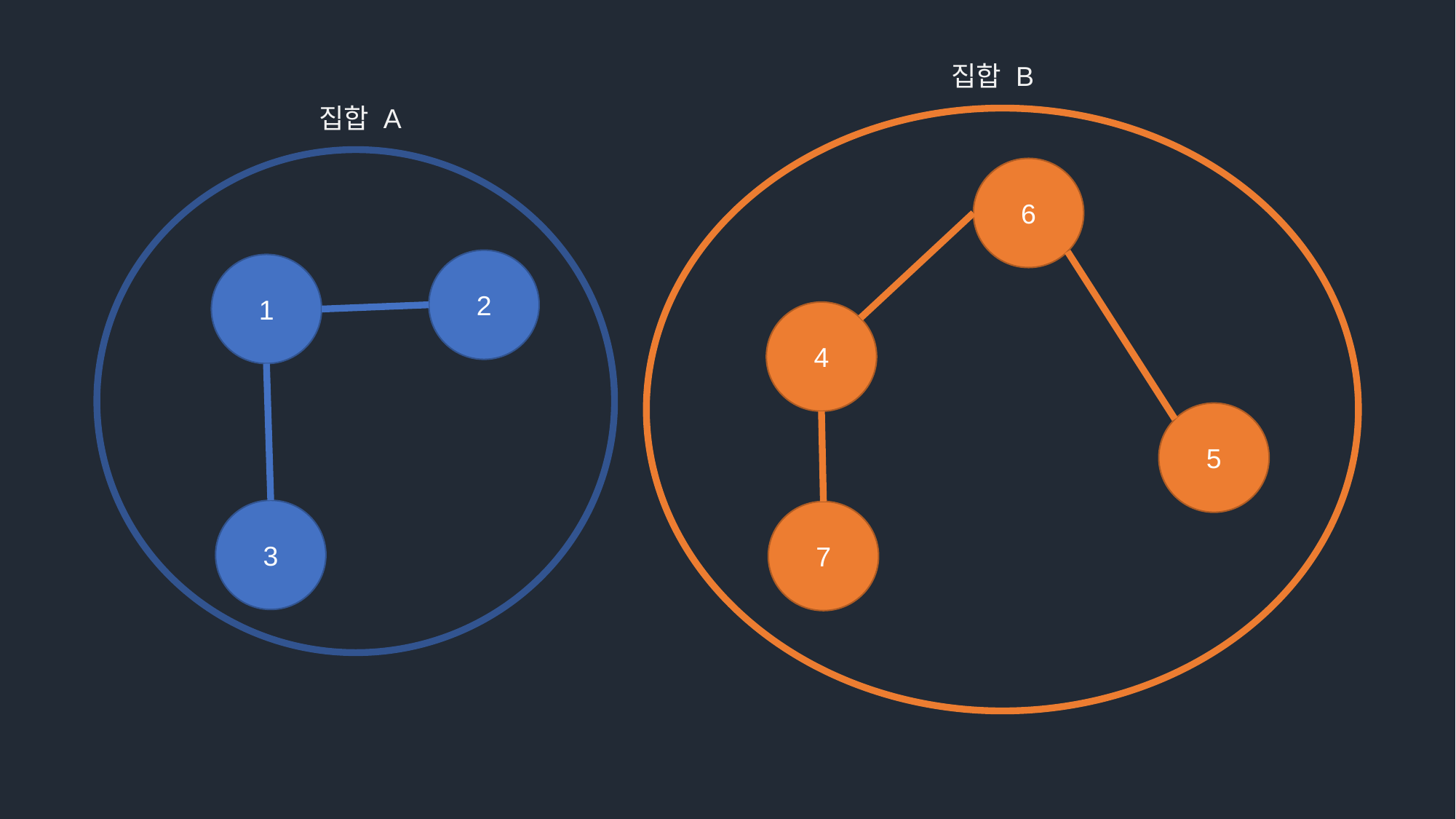

집합 B
집합 A

6
2
1
4
5
3
7